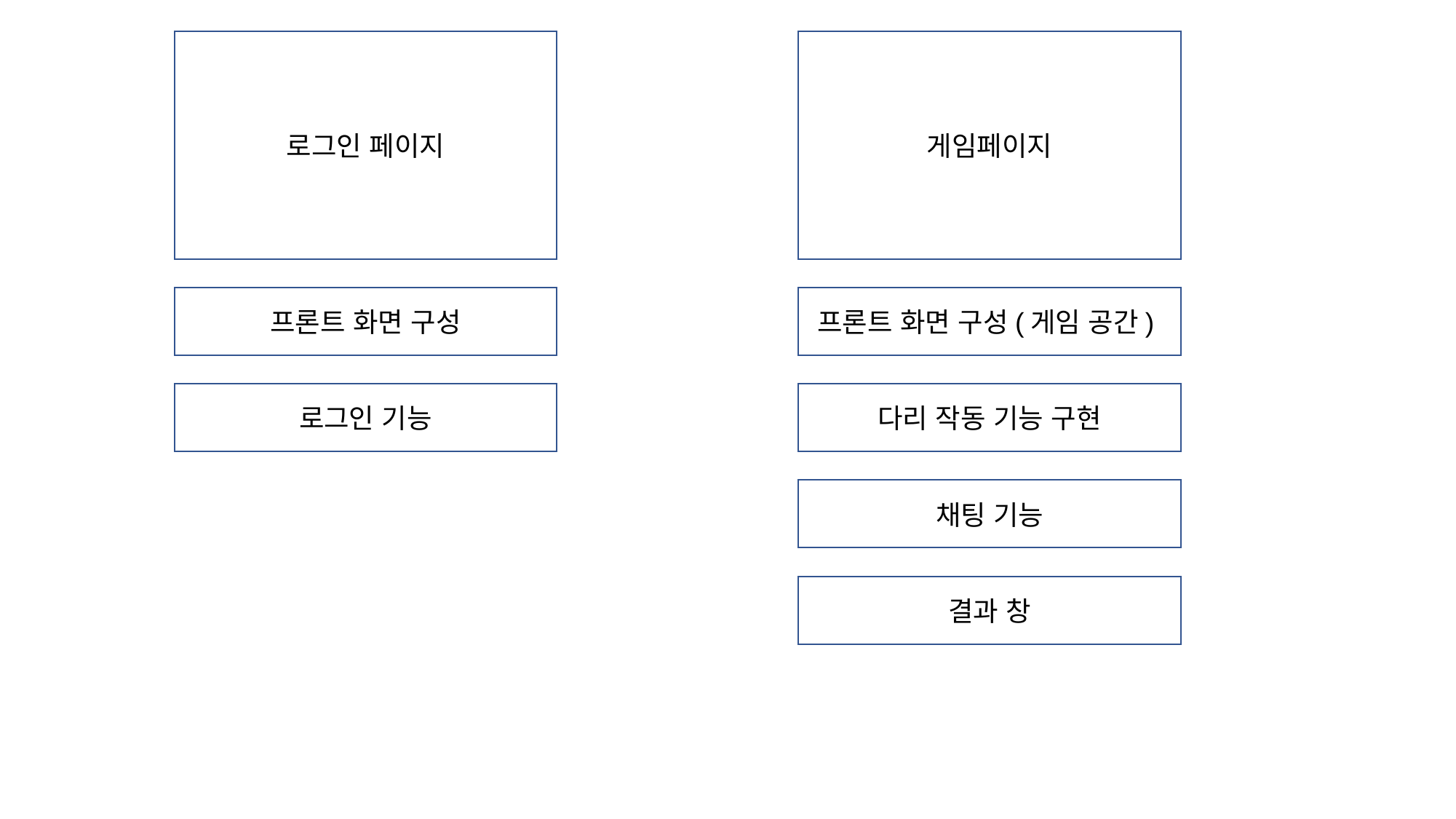

로그인 페이지
게임페이지
프론트 화면 구성(게임 공간)
프론트 화면 구성
로그인 기능
다리 작동 기능 구현
채팅 기능
결과 창